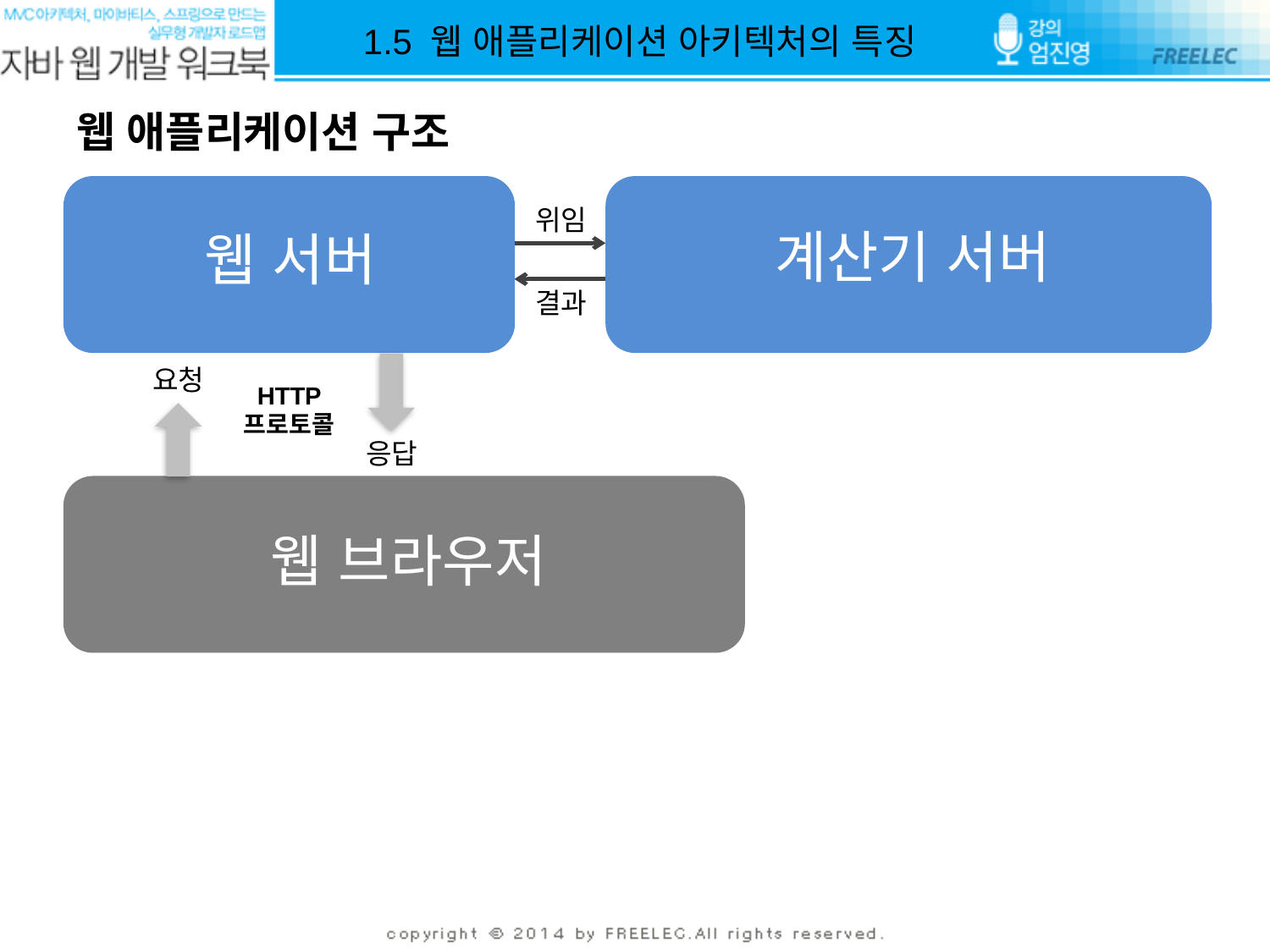

1.5 웹 애플리케이션 아키텍처의 특징
웹 애플리케이션 구조

위임
계산기 서버
웹 서버
결과

요청
HTTP
프로토콜

응답

웹 브라우저